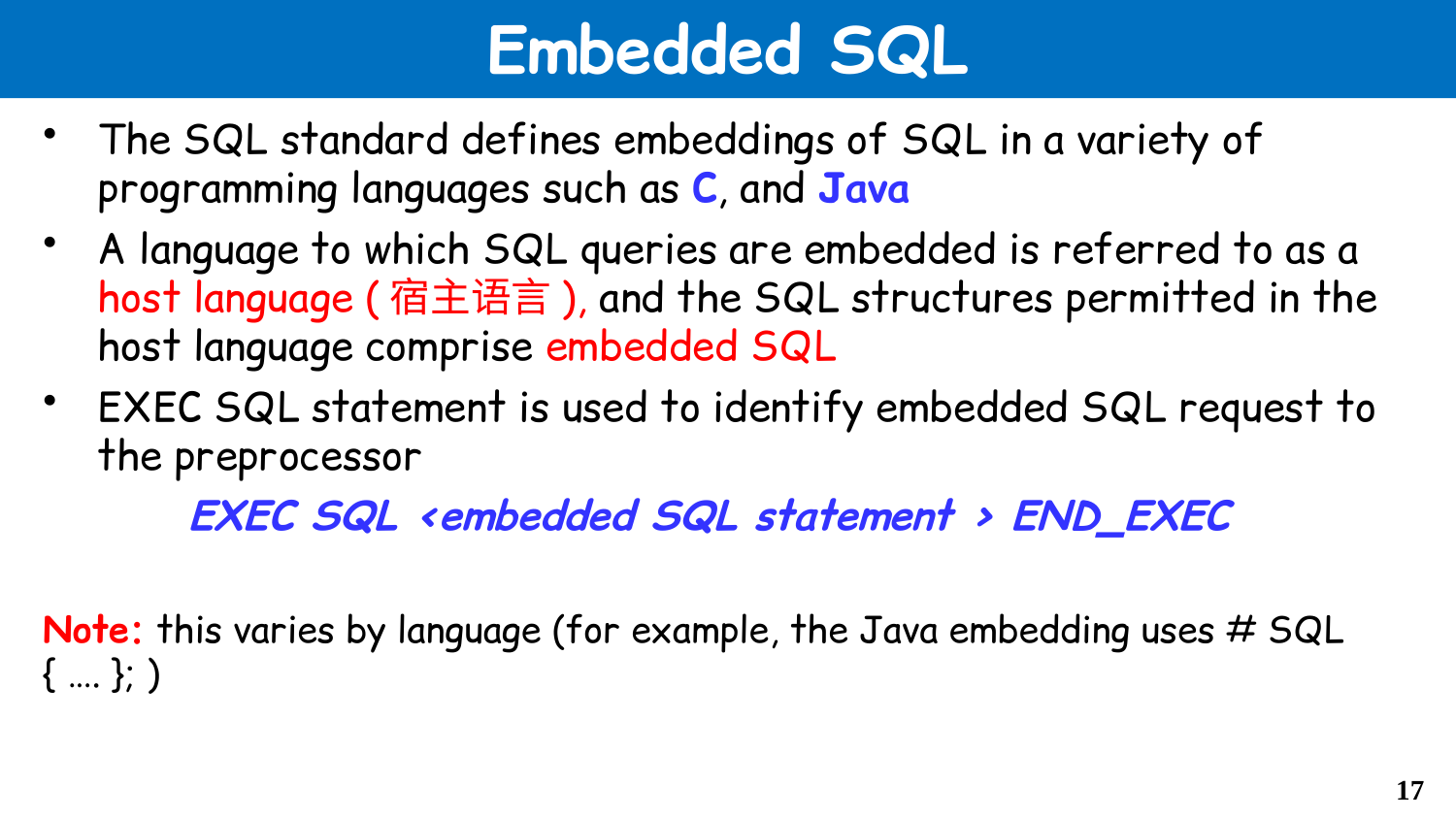

# Embedded SQL
The SQL standard defines embeddings of SQL in a variety of programming languages such as C, and Java
A language to which SQL queries are embedded is referred to as a host language (宿主语言), and the SQL structures permitted in the host language comprise embedded SQL
EXEC SQL statement is used to identify embedded SQL request to the preprocessor
	EXEC SQL <embedded SQL statement > END_EXEC

Note: this varies by language (for example, the Java embedding uses # SQL { …. }; )